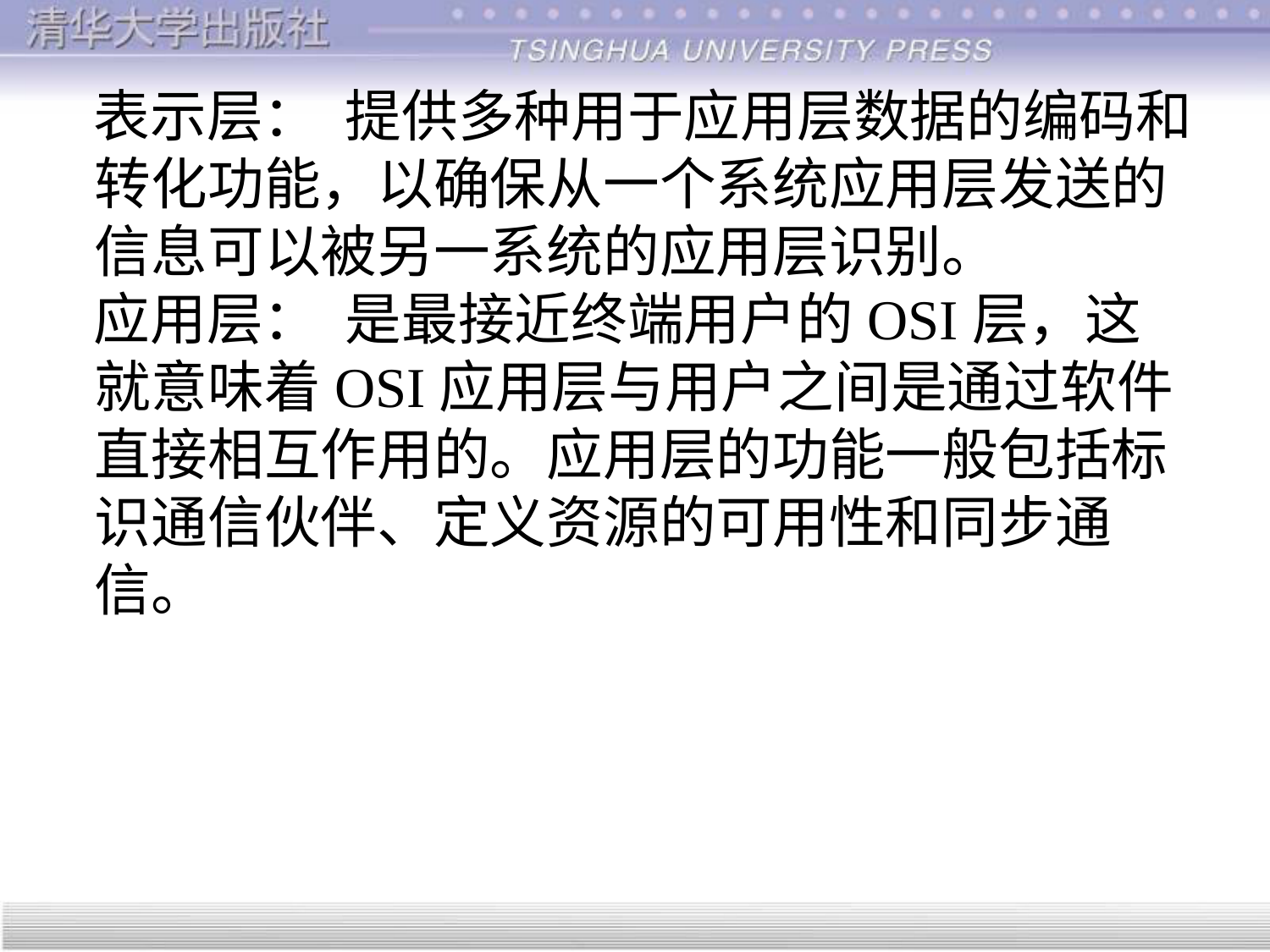

表示层：  提供多种用于应用层数据的编码和转化功能，以确保从一个系统应用层发送的信息可以被另一系统的应用层识别。
应用层：  是最接近终端用户的OSI层，这就意味着OSI应用层与用户之间是通过软件直接相互作用的。应用层的功能一般包括标识通信伙伴、定义资源的可用性和同步通信。